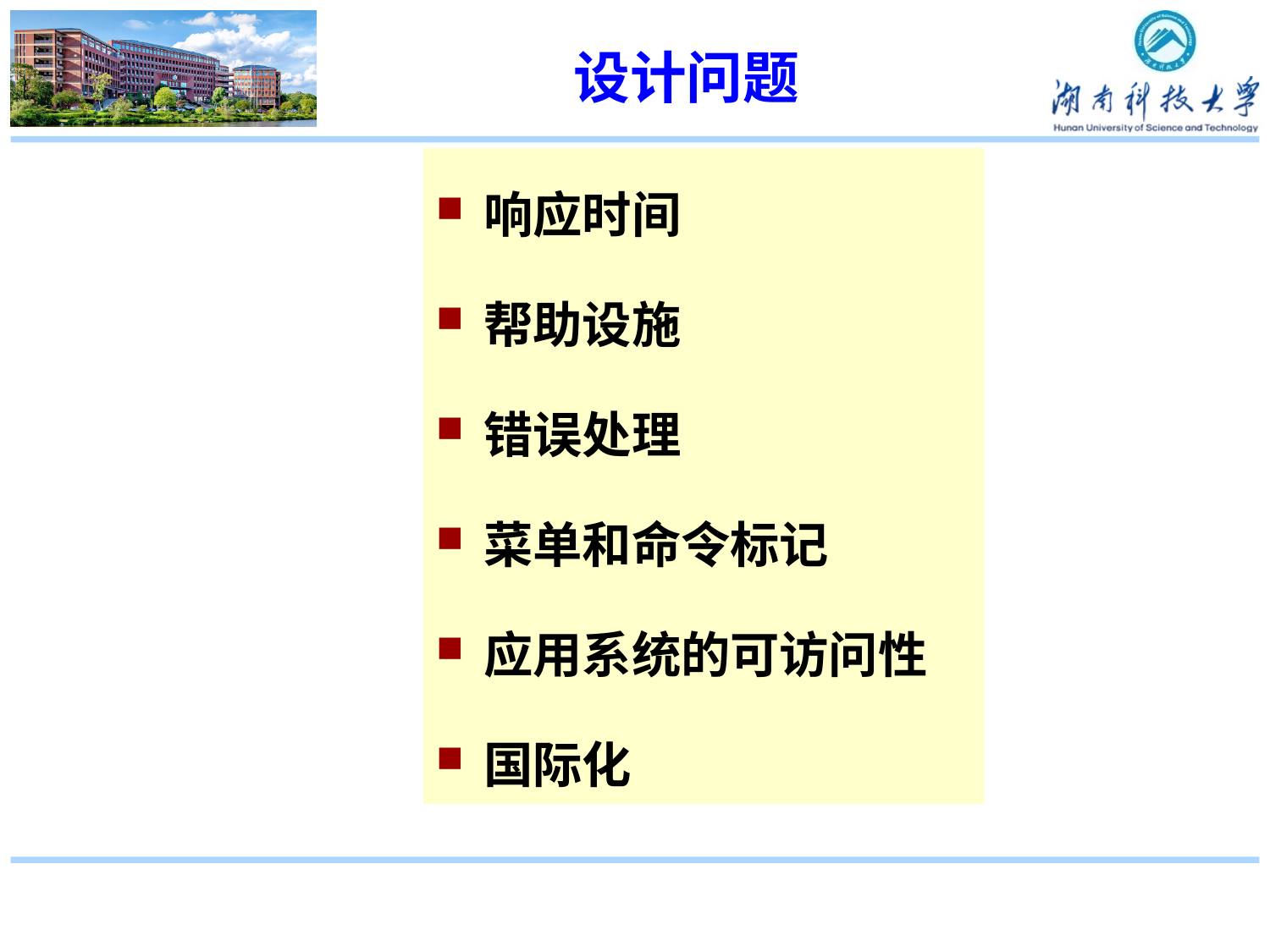

# 设计问题
响应时间
帮助设施
错误处理
菜单和命令标记
应用系统的可访问性
国际化
19